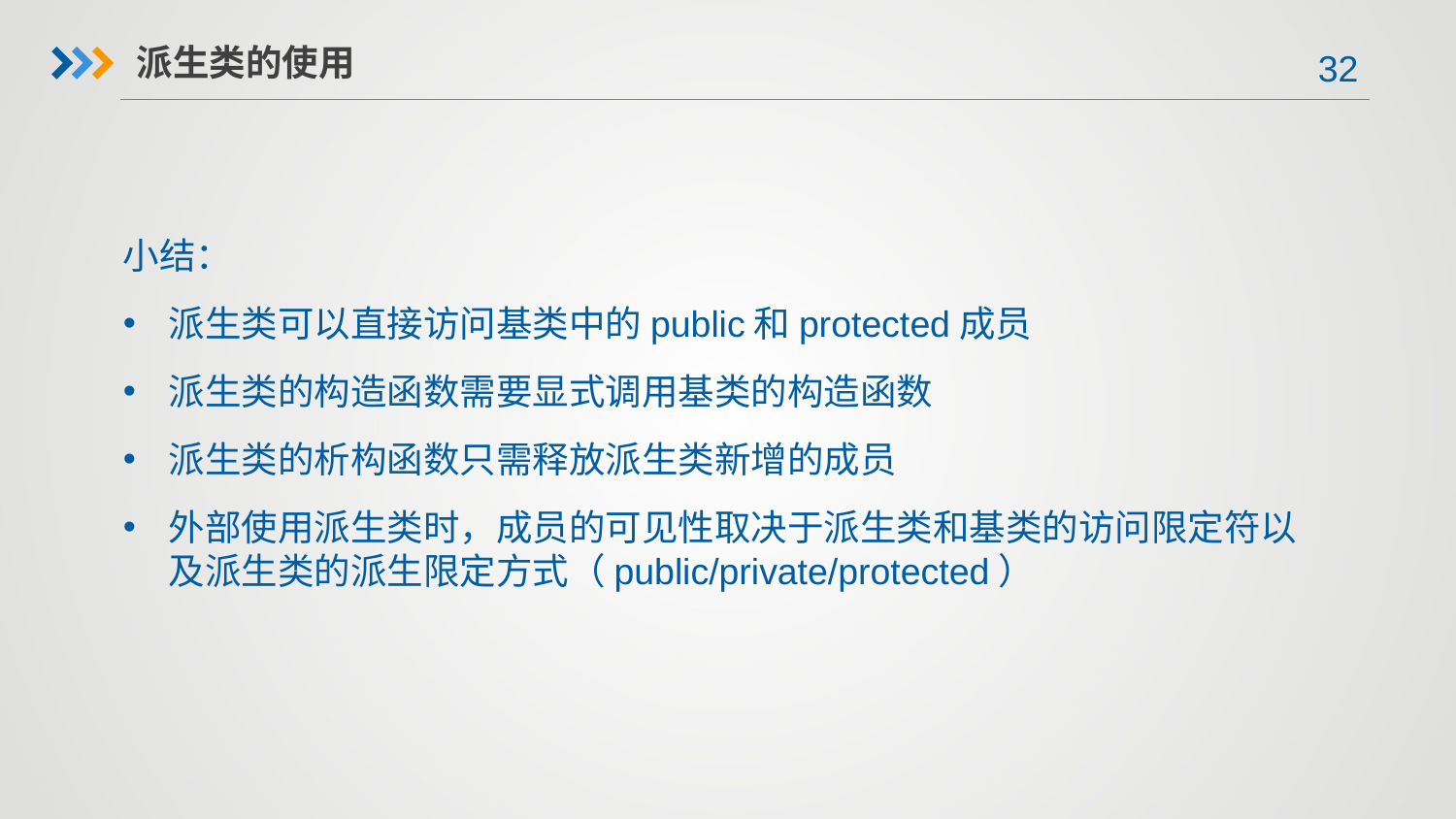

派生类的使用
小结：
派生类可以直接访问基类中的public和protected成员
派生类的构造函数需要显式调用基类的构造函数
派生类的析构函数只需释放派生类新增的成员
外部使用派生类时，成员的可见性取决于派生类和基类的访问限定符以及派生类的派生限定方式（public/private/protected）